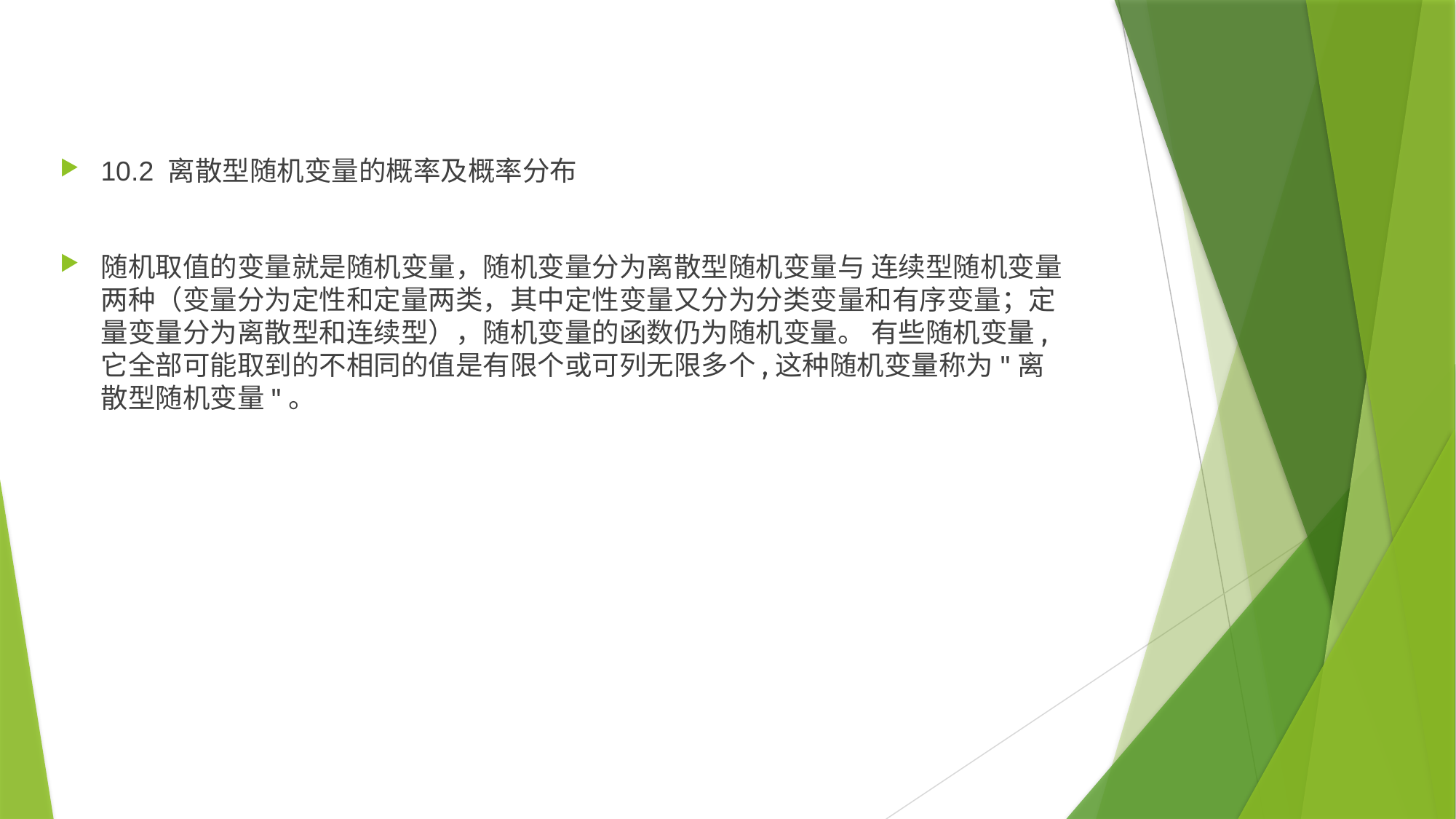

10.2 离散型随机变量的概率及概率分布

随机取值的变量就是随机变量，随机变量分为离散型随机变量与 连续型随机变量两种（变量分为定性和定量两类，其中定性变量又分为分类变量和有序变量；定量变量分为离散型和连续型），随机变量的函数仍为随机变量。 有些随机变量,它全部可能取到的不相同的值是有限个或可列无限多个,这种随机变量称为"离散型随机变量"。